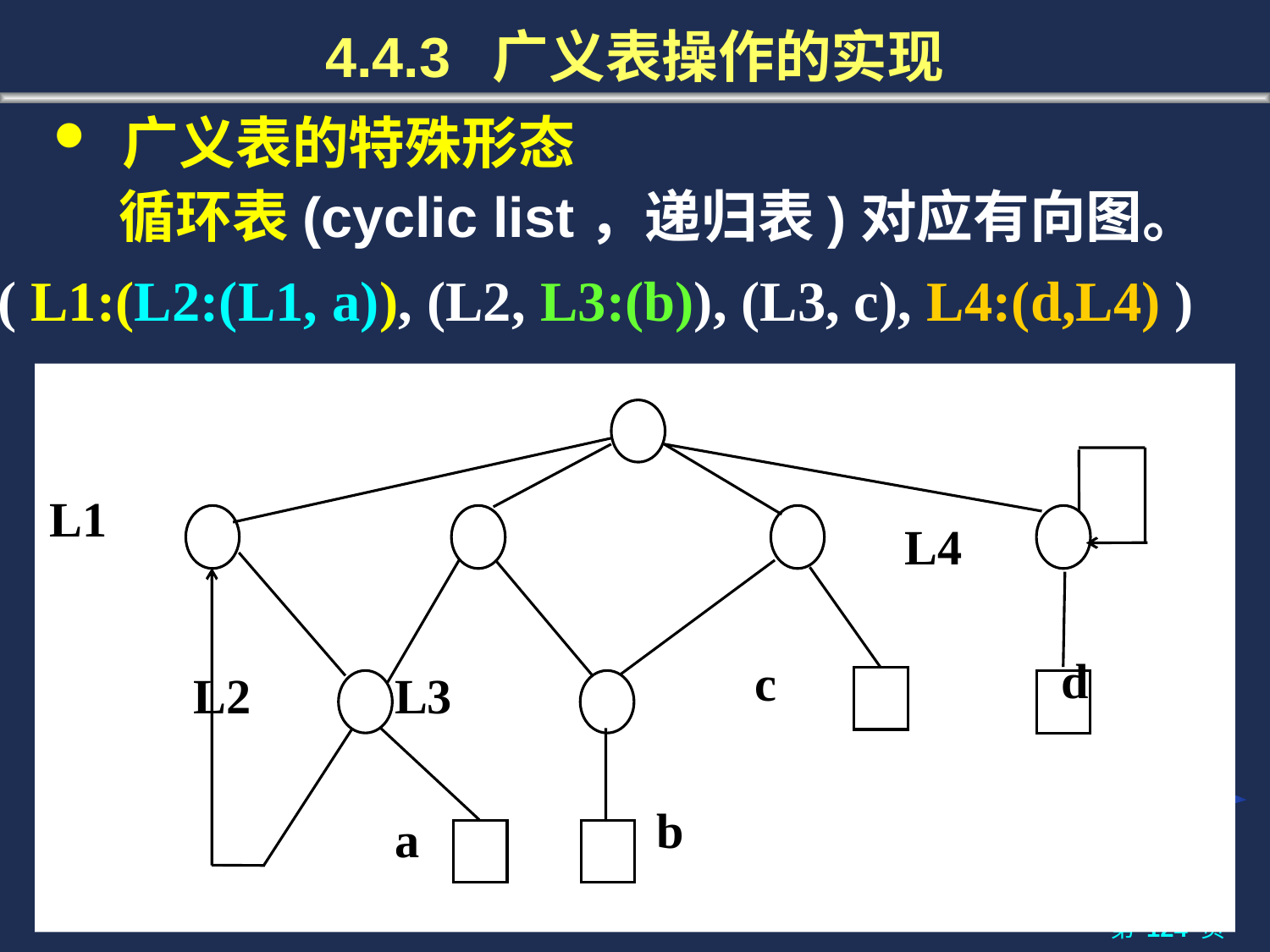

4.4.3  广义表操作的实现
 广义表的特殊形态
    循环表(cyclic list，递归表)对应有向图。
( L1:(L2:(L1, a)), (L2, L3:(b)), (L3, c), L4:(d,L4) )

L1

L4

d
c
L2
L3

b
a

第 124 页